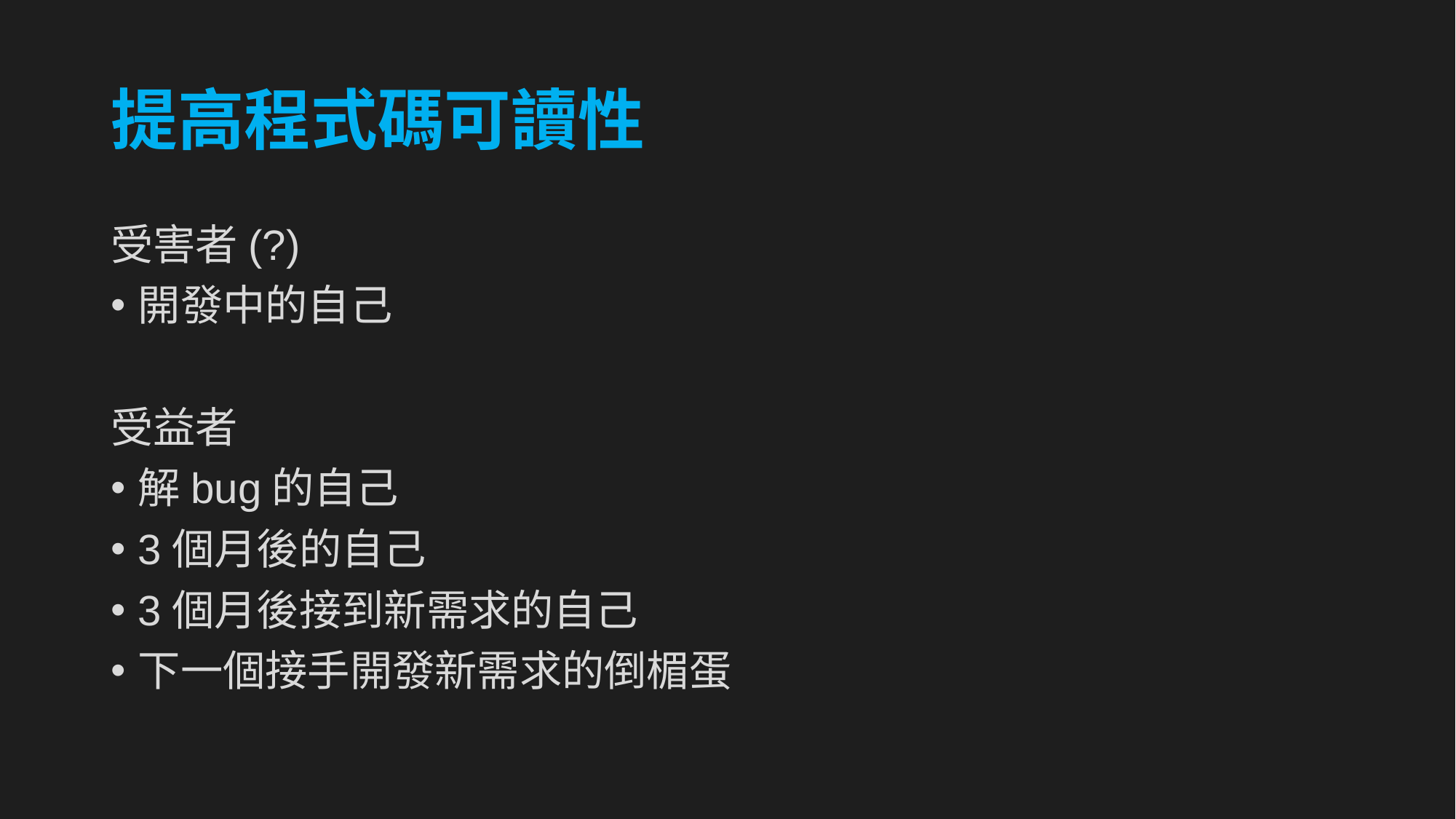

# 提高程式碼可讀性
受害者(?)
開發中的自己

受益者
解bug的自己
3個月後的自己
3個月後接到新需求的自己
下一個接手開發新需求的倒楣蛋